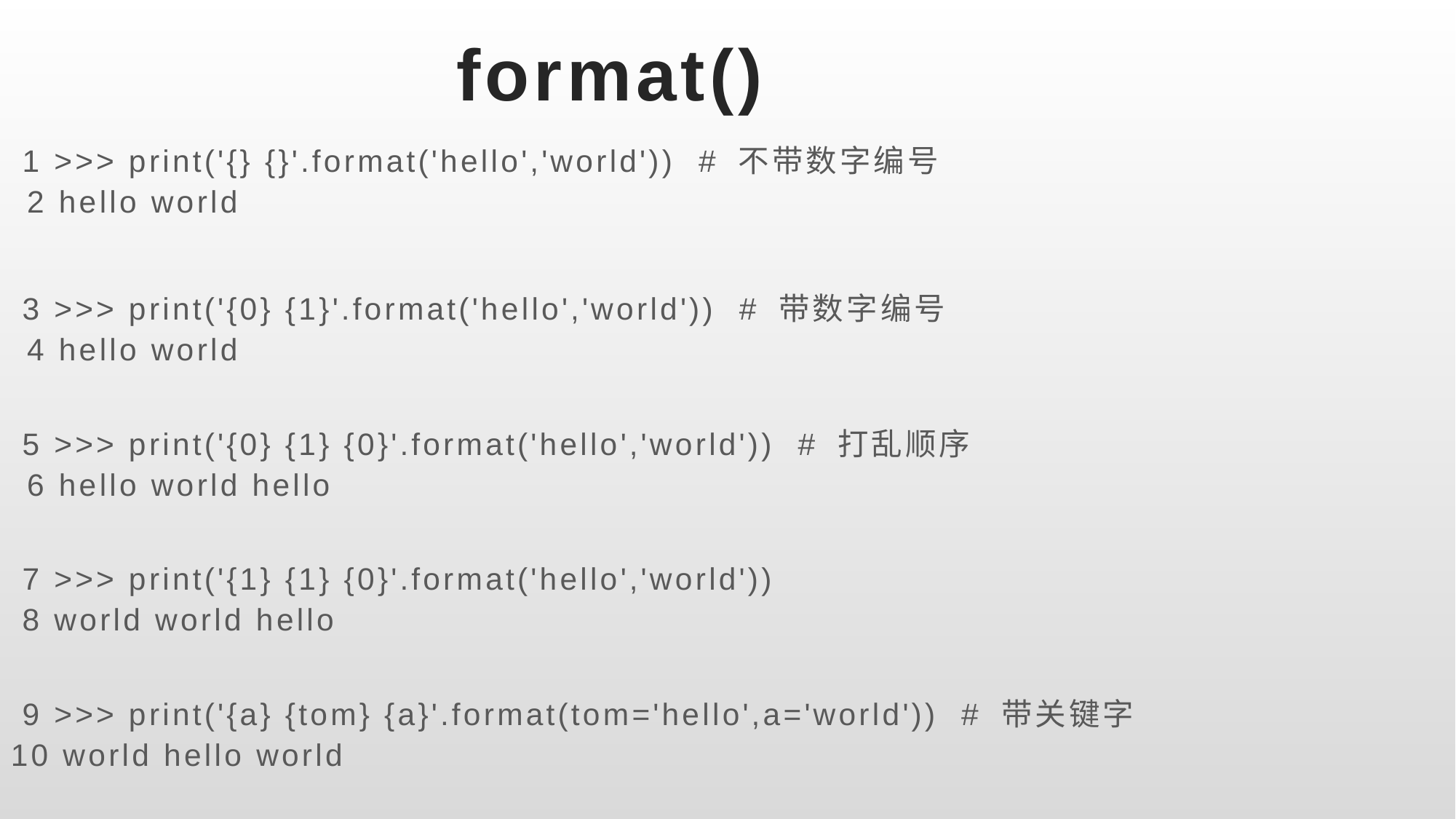

# format()
 1 >>> print('{} {}'.format('hello','world'))  # 不带数字编号
 2 hello world

 3 >>> print('{0} {1}'.format('hello','world'))  # 带数字编号
 4 hello world
 5 >>> print('{0} {1} {0}'.format('hello','world'))  # 打乱顺序
 6 hello world hello
 7 >>> print('{1} {1} {0}'.format('hello','world'))
 8 world world hello
 9 >>> print('{a} {tom} {a}'.format(tom='hello',a='world'))  # 带关键字
10 world hello world